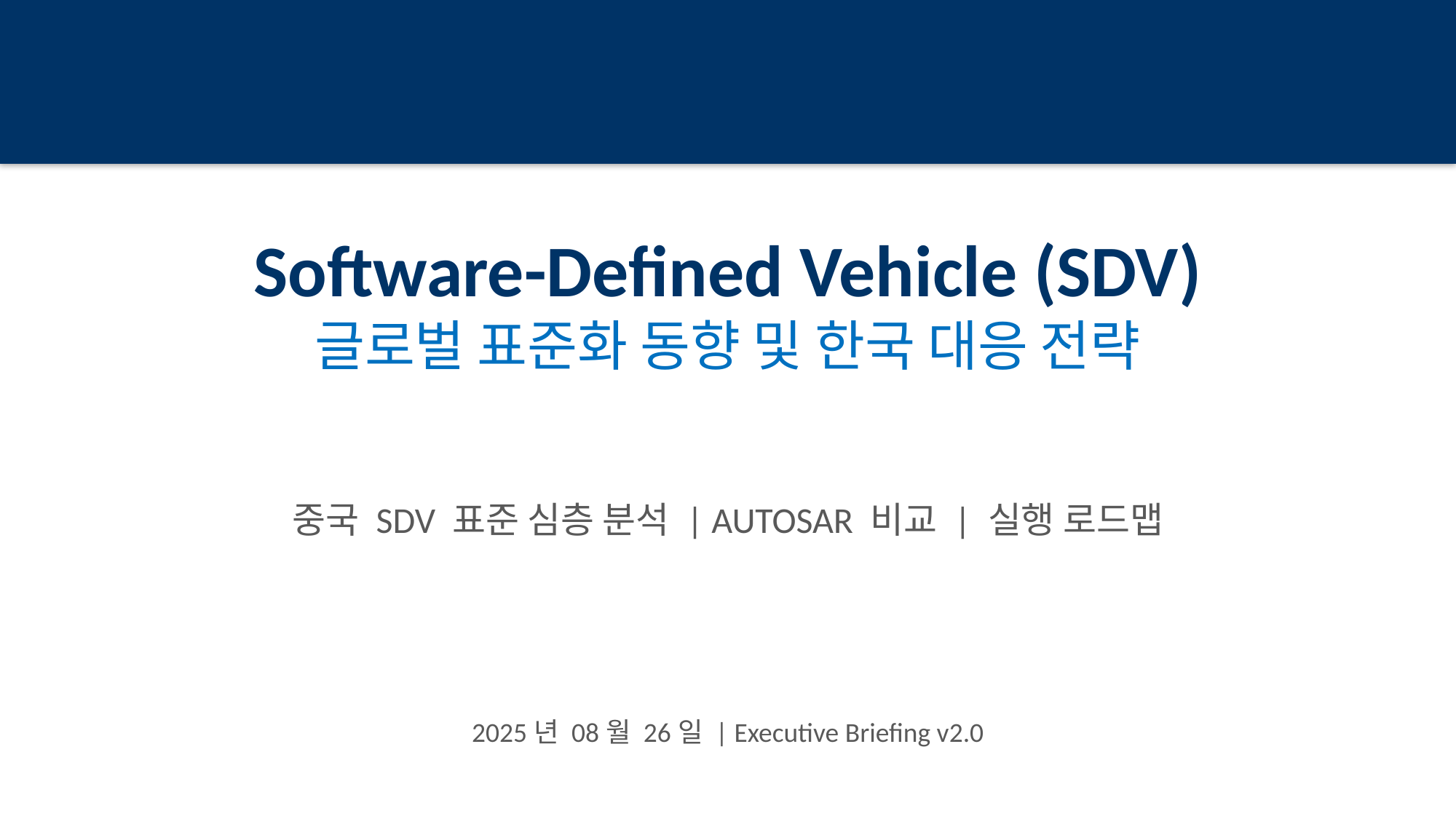

Software-Defined Vehicle (SDV)
글로벌 표준화 동향 및 한국 대응 전략
중국 SDV 표준 심층 분석 | AUTOSAR 비교 | 실행 로드맵
2025년 08월 26일 | Executive Briefing v2.0